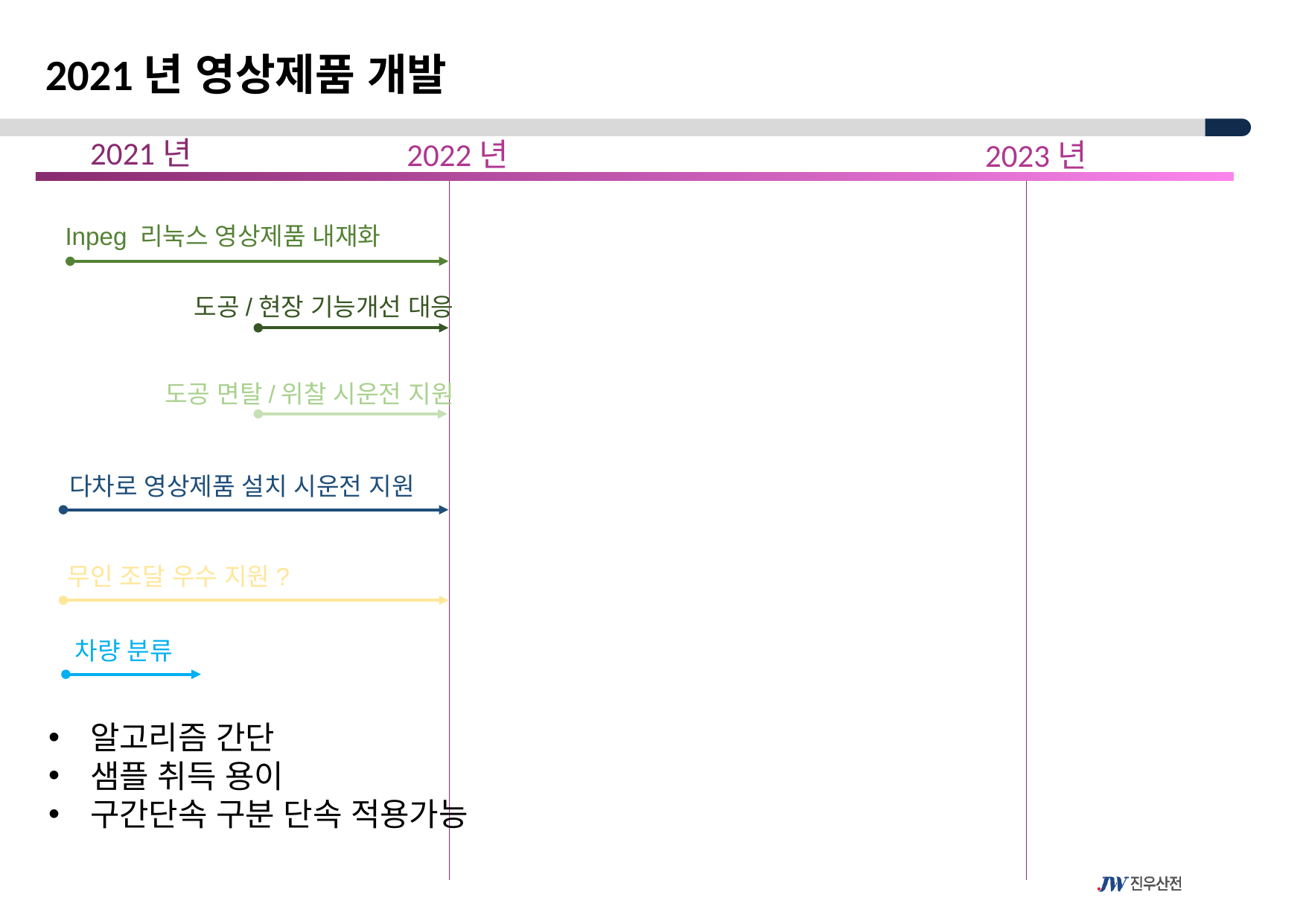

2021년 영상제품 개발
2021년
2022년
2023년

Inpeg 리눅스 영상제품 내재화
도공/현장 기능개선 대응
도공 면탈/위찰 시운전 지원
다차로 영상제품 설치 시운전 지원
무인 조달 우수 지원?
차량 분류
알고리즘 간단
샘플 취득 용이
구간단속 구분 단속 적용가능